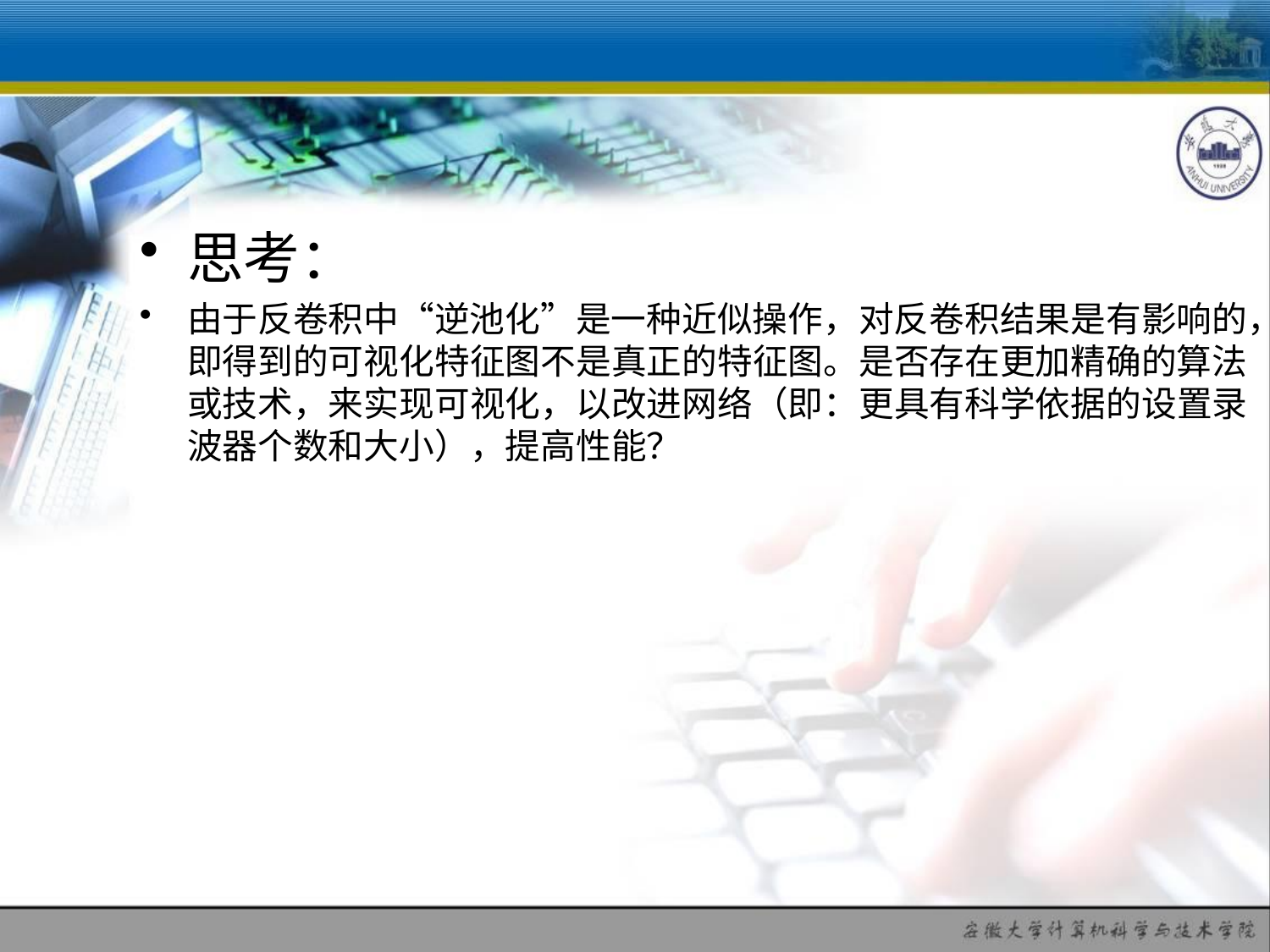

#
思考：
由于反卷积中“逆池化”是一种近似操作，对反卷积结果是有影响的，即得到的可视化特征图不是真正的特征图。是否存在更加精确的算法或技术，来实现可视化，以改进网络（即：更具有科学依据的设置录波器个数和大小），提高性能？